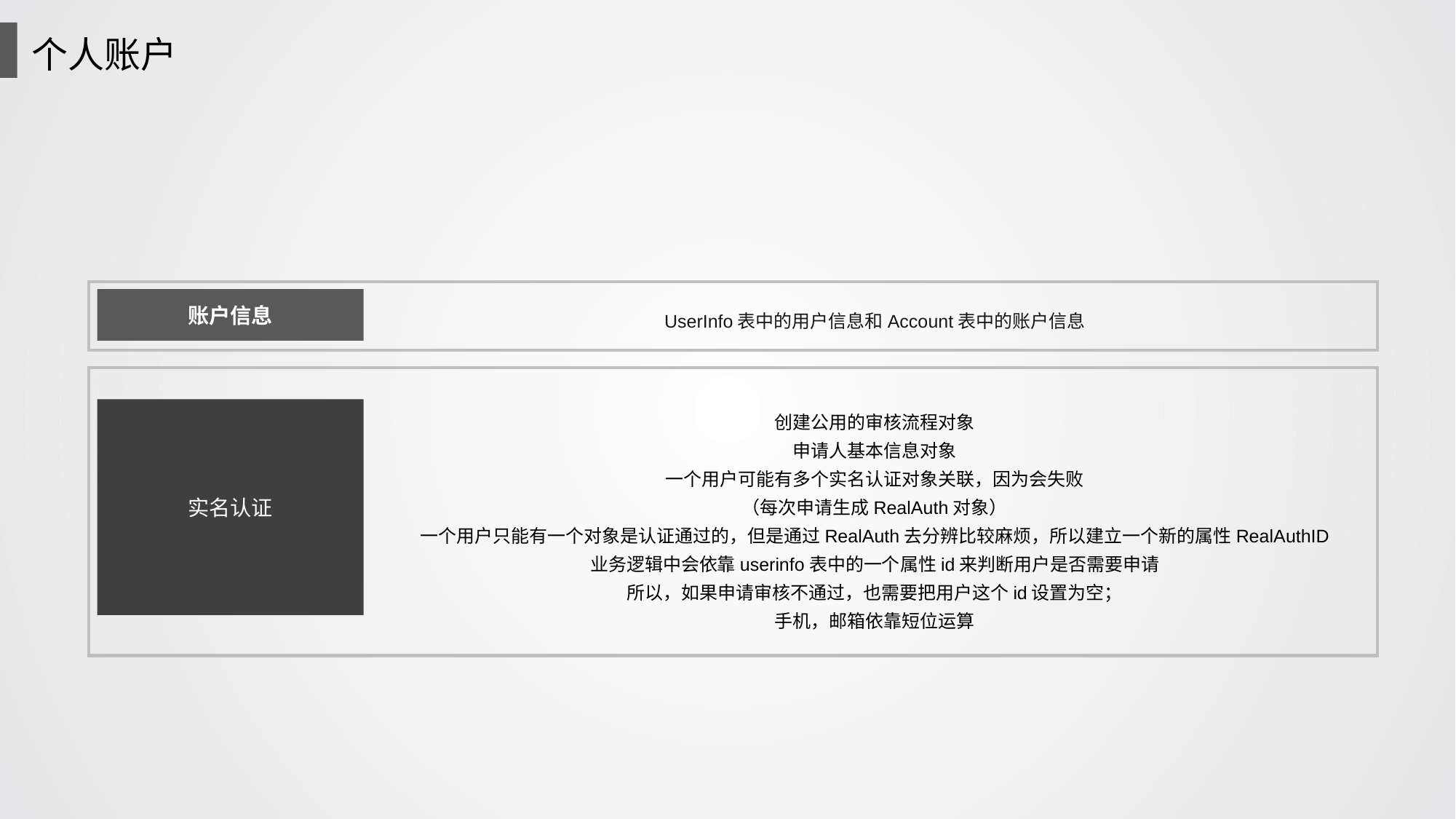

个人账户

账户信息
UserInfo表中的用户信息和Account表中的账户信息

实名认证
创建公用的审核流程对象
申请人基本信息对象
一个用户可能有多个实名认证对象关联，因为会失败
（每次申请生成RealAuth对象）
一个用户只能有一个对象是认证通过的，但是通过RealAuth去分辨比较麻烦，所以建立一个新的属性RealAuthID
业务逻辑中会依靠userinfo表中的一个属性id来判断用户是否需要申请
所以，如果申请审核不通过，也需要把用户这个id设置为空；
手机，邮箱依靠短位运算